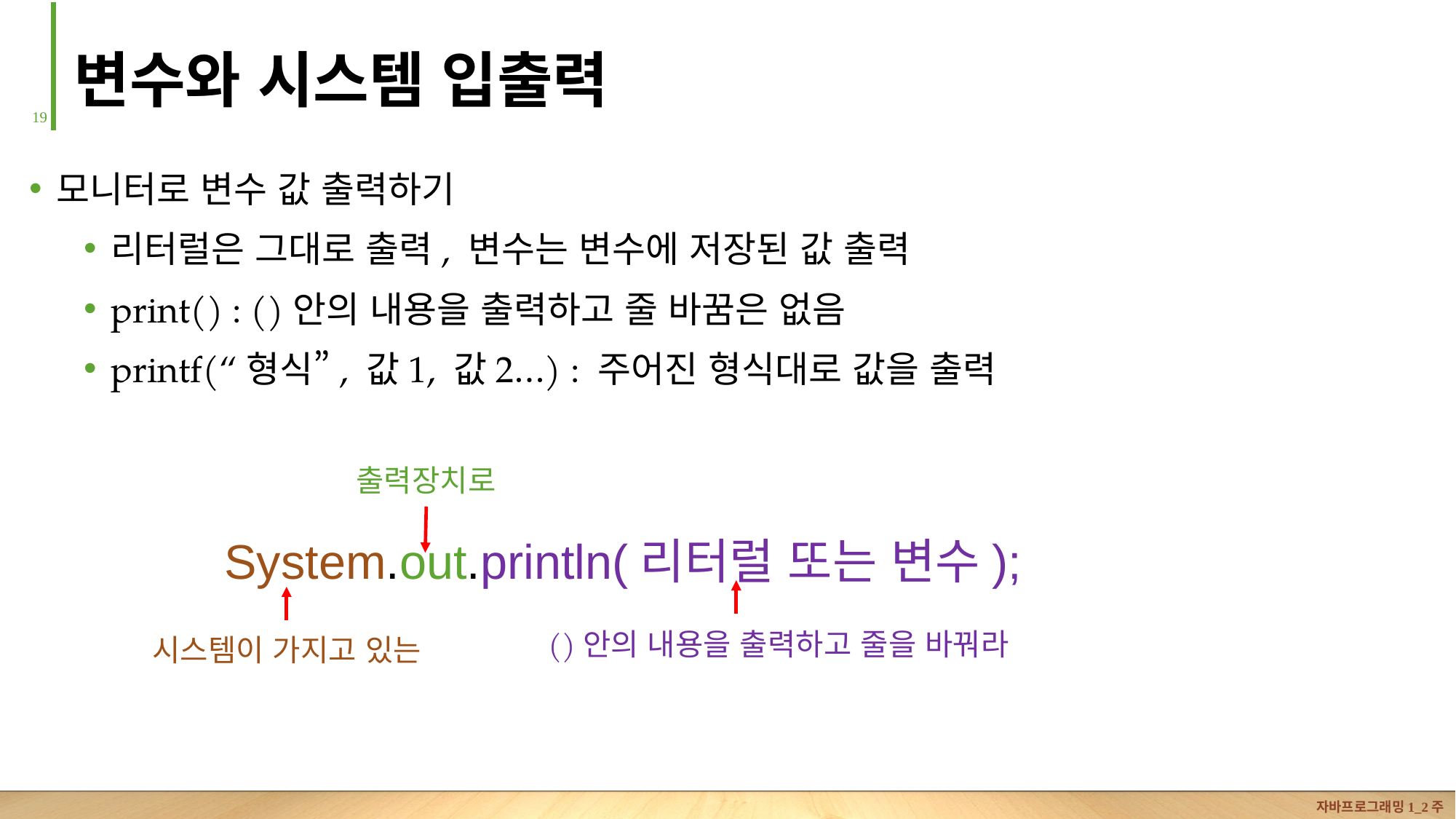

# 변수와 시스템 입출력
19
모니터로 변수 값 출력하기
리터럴은 그대로 출력, 변수는 변수에 저장된 값 출력
print() : ()안의 내용을 출력하고 줄 바꿈은 없음
printf(“형식”, 값1, 값2…) : 주어진 형식대로 값을 출력

출력장치로
System.out.println(리터럴 또는 변수);
()안의 내용을 출력하고 줄을 바꿔라
시스템이 가지고 있는
자바프로그래밍1_2주